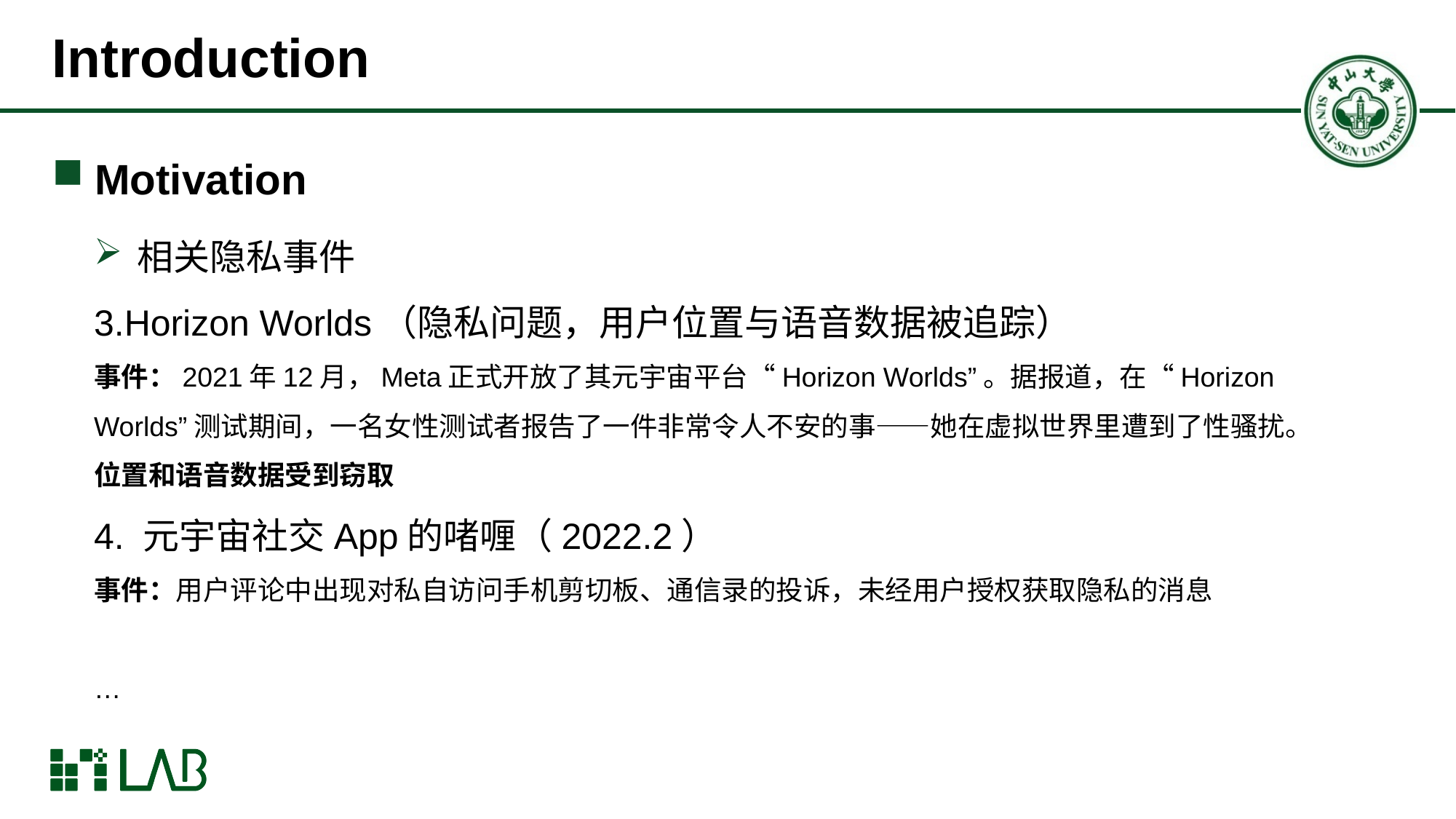

# Introduction
Motivation
相关隐私事件
3.Horizon Worlds（隐私问题，用户位置与语音数据被追踪）
事件：2021年12月，Meta正式开放了其元宇宙平台“Horizon Worlds”。据报道，在“Horizon Worlds”测试期间，一名女性测试者报告了一件非常令人不安的事——她在虚拟世界里遭到了性骚扰。
位置和语音数据受到窃取
4. 元宇宙社交App的啫喱（2022.2）
事件：用户评论中出现对私自访问手机剪切板、通信录的投诉，未经用户授权获取隐私的消息

…